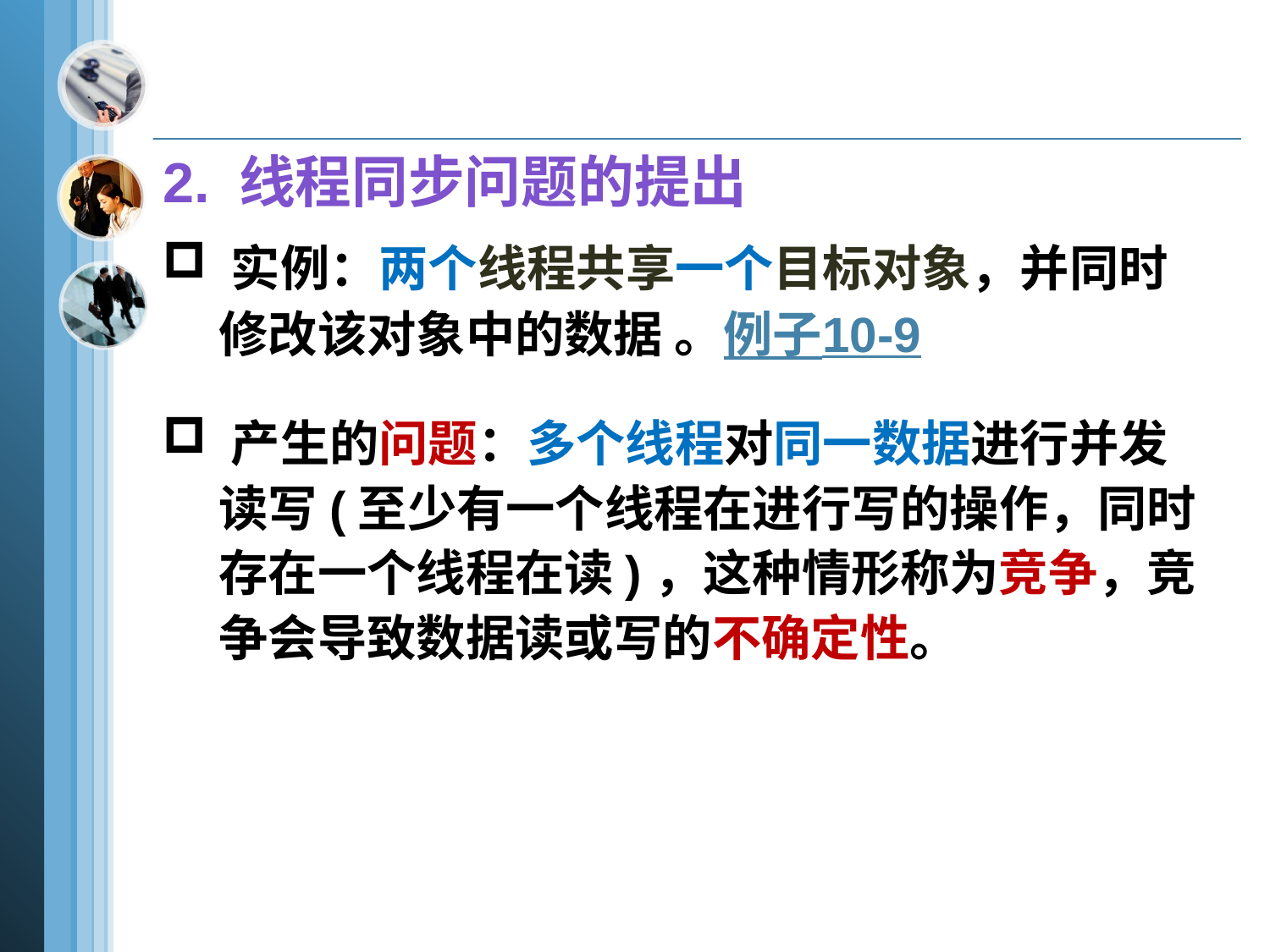

2. 线程同步问题的提出
 实例：两个线程共享一个目标对象，并同时
    修改该对象中的数据 。例子10-9
 产生的问题：多个线程对同一数据进行并发
    读写(至少有一个线程在进行写的操作，同时
    存在一个线程在读)，这种情形称为竞争，竞
    争会导致数据读或写的不确定性。